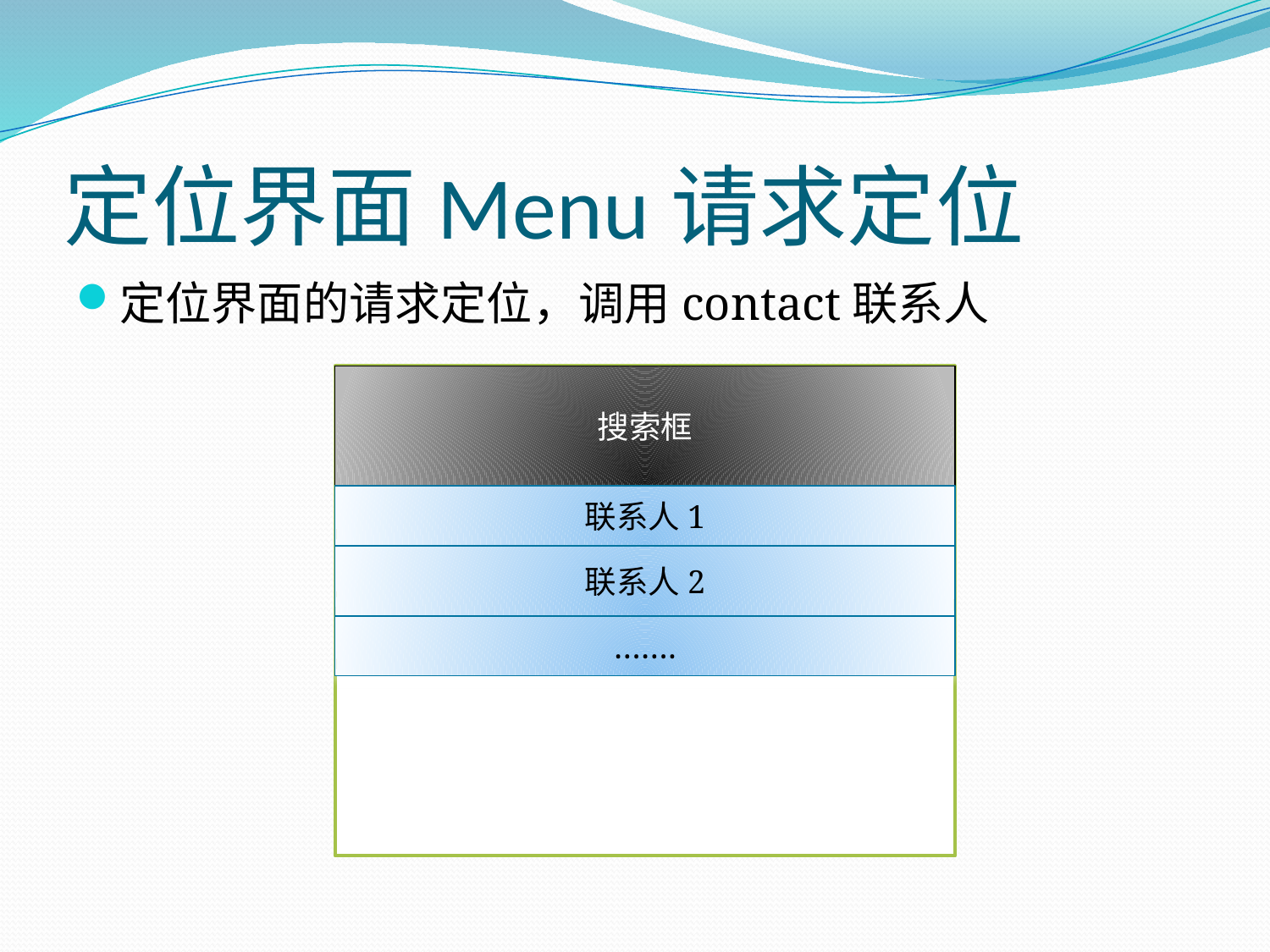

# 定位界面Menu请求定位
定位界面的请求定位，调用contact联系人

搜索框
联系人1
联系人2
…….